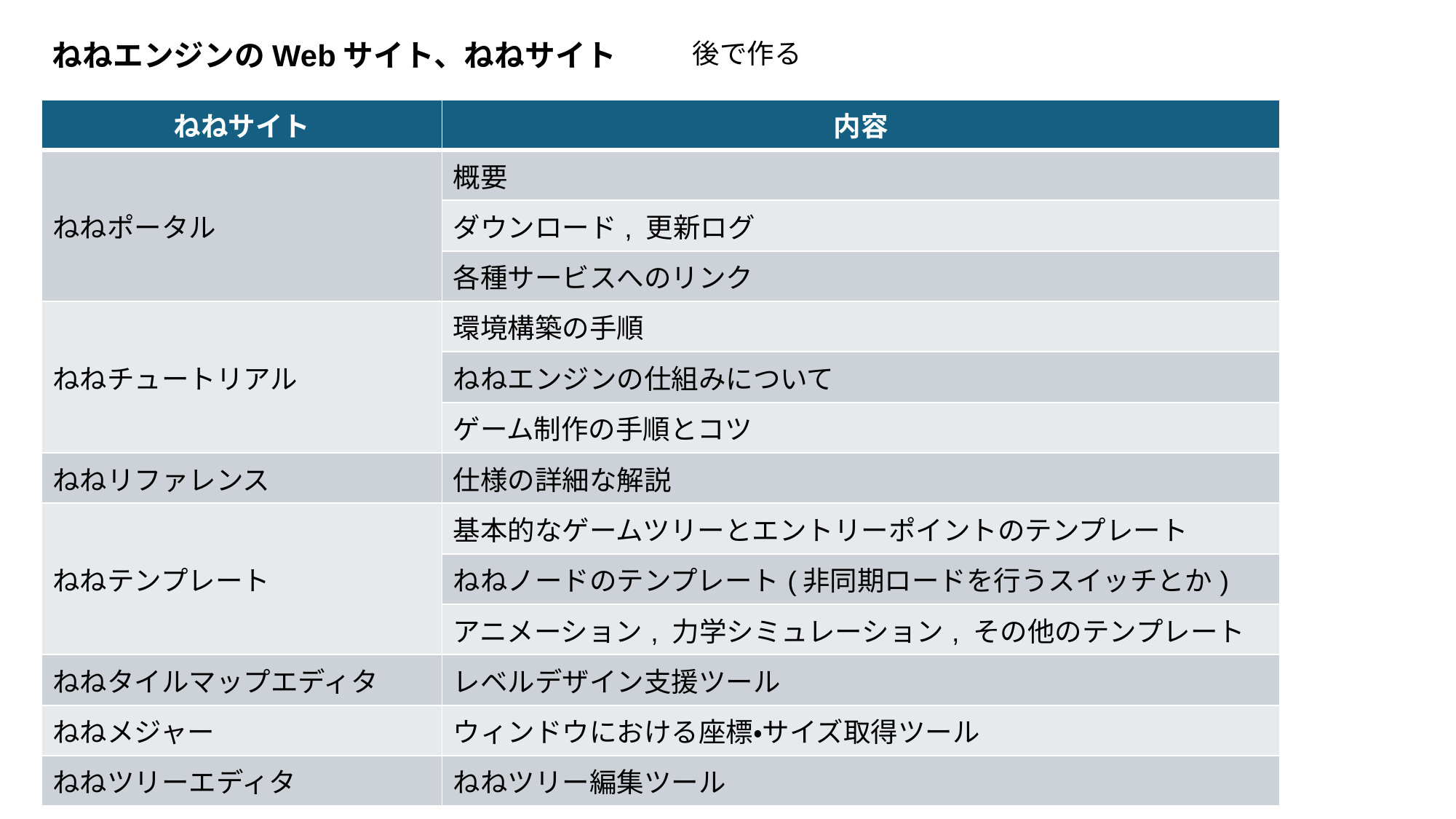

ねねエンジンのWebサイト、ねねサイト
後で作る
| ねねサイト | 内容 |
| --- | --- |
| ねねポータル | 概要 |
|  | ダウンロード, 更新ログ |
|  | 各種サービスへのリンク |
| ねねチュートリアル | 環境構築の手順 |
|  | ねねエンジンの仕組みについて |
|  | ゲーム制作の手順とコツ |
| ねねリファレンス | 仕様の詳細な解説 |
| ねねテンプレート | 基本的なゲームツリーとエントリーポイントのテンプレート |
|  | ねねノードのテンプレート(非同期ロードを行うスイッチとか) |
|  | アニメーション, 力学シミュレーション, その他のテンプレート |
| ねねタイルマップエディタ | レベルデザイン支援ツール |
| ねねメジャー | ウィンドウにおける座標・サイズ取得ツール |
| ねねツリーエディタ | ねねツリー編集ツール |